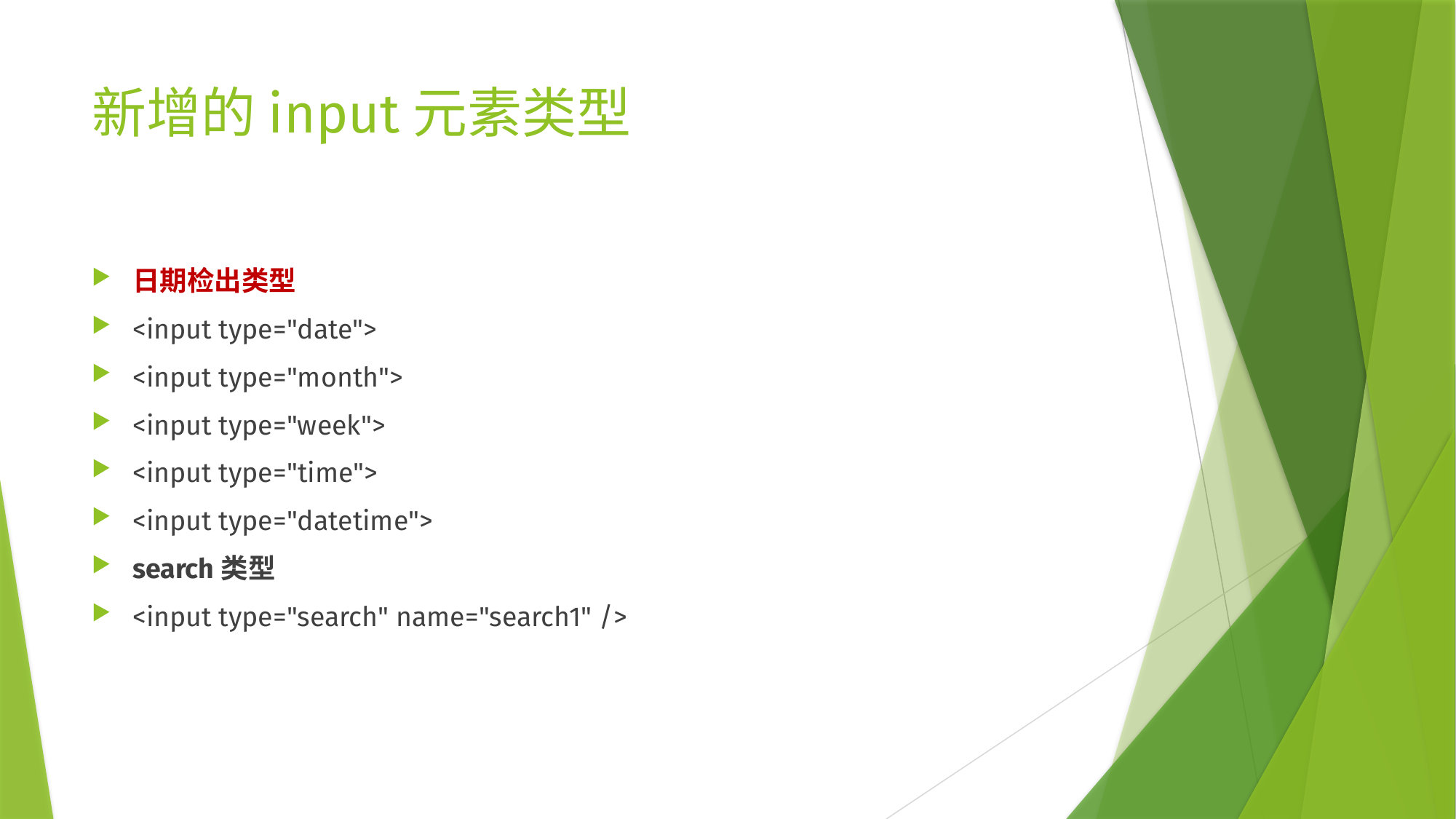

# 新增的input元素类型
日期检出类型
<input type="date">
<input type="month">
<input type="week">
<input type="time">
<input type="datetime">
search类型
<input type="search" name="search1" />